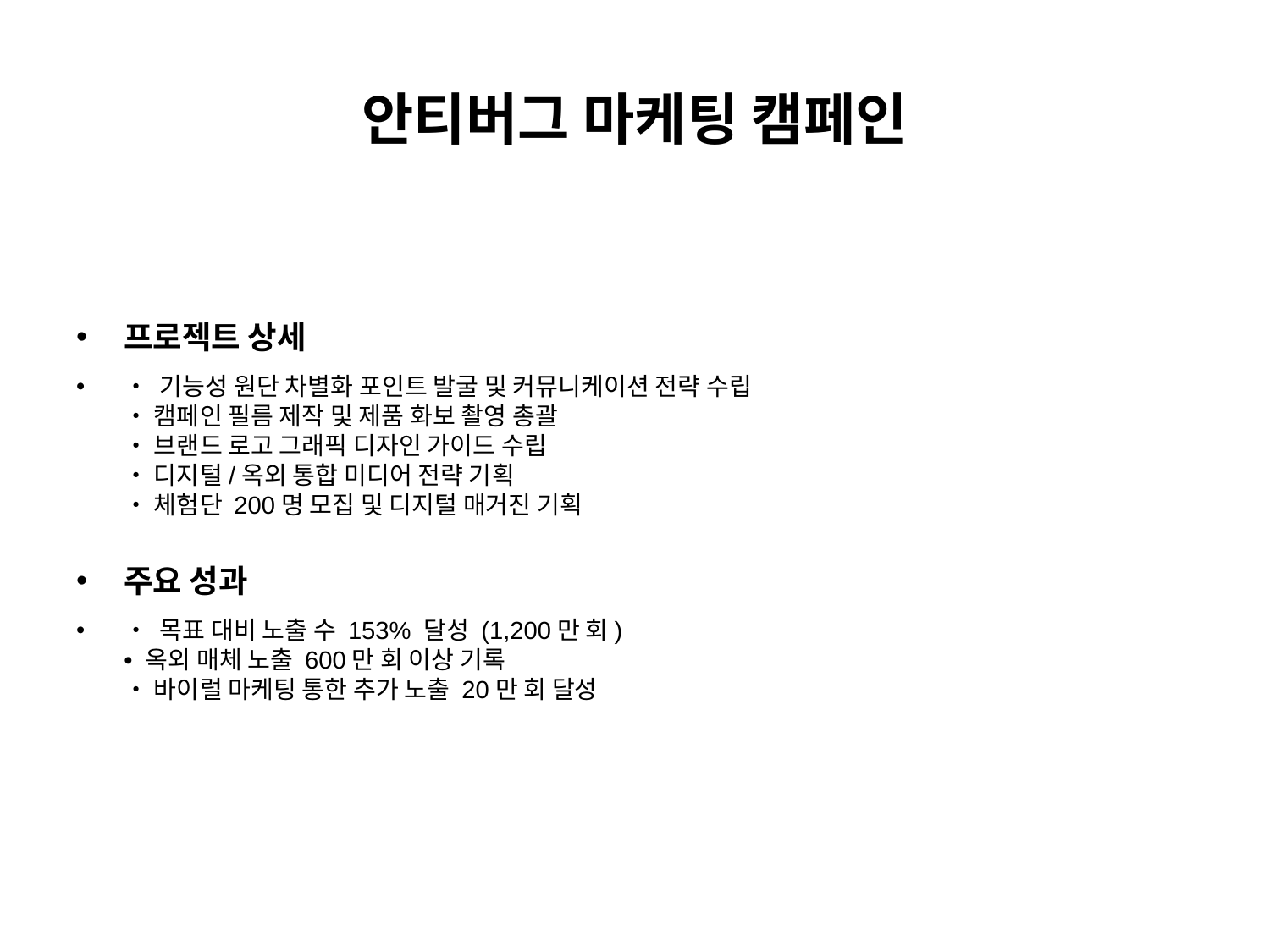

# 안티버그 마케팅 캠페인

프로젝트 상세
• 기능성 원단 차별화 포인트 발굴 및 커뮤니케이션 전략 수립
• 캠페인 필름 제작 및 제품 화보 촬영 총괄
• 브랜드 로고 그래픽 디자인 가이드 수립
• 디지털/옥외 통합 미디어 전략 기획
• 체험단 200명 모집 및 디지털 매거진 기획
주요 성과
• 목표 대비 노출 수 153% 달성 (1,200만 회)
• 옥외 매체 노출 600만 회 이상 기록
• 바이럴 마케팅 통한 추가 노출 20만 회 달성